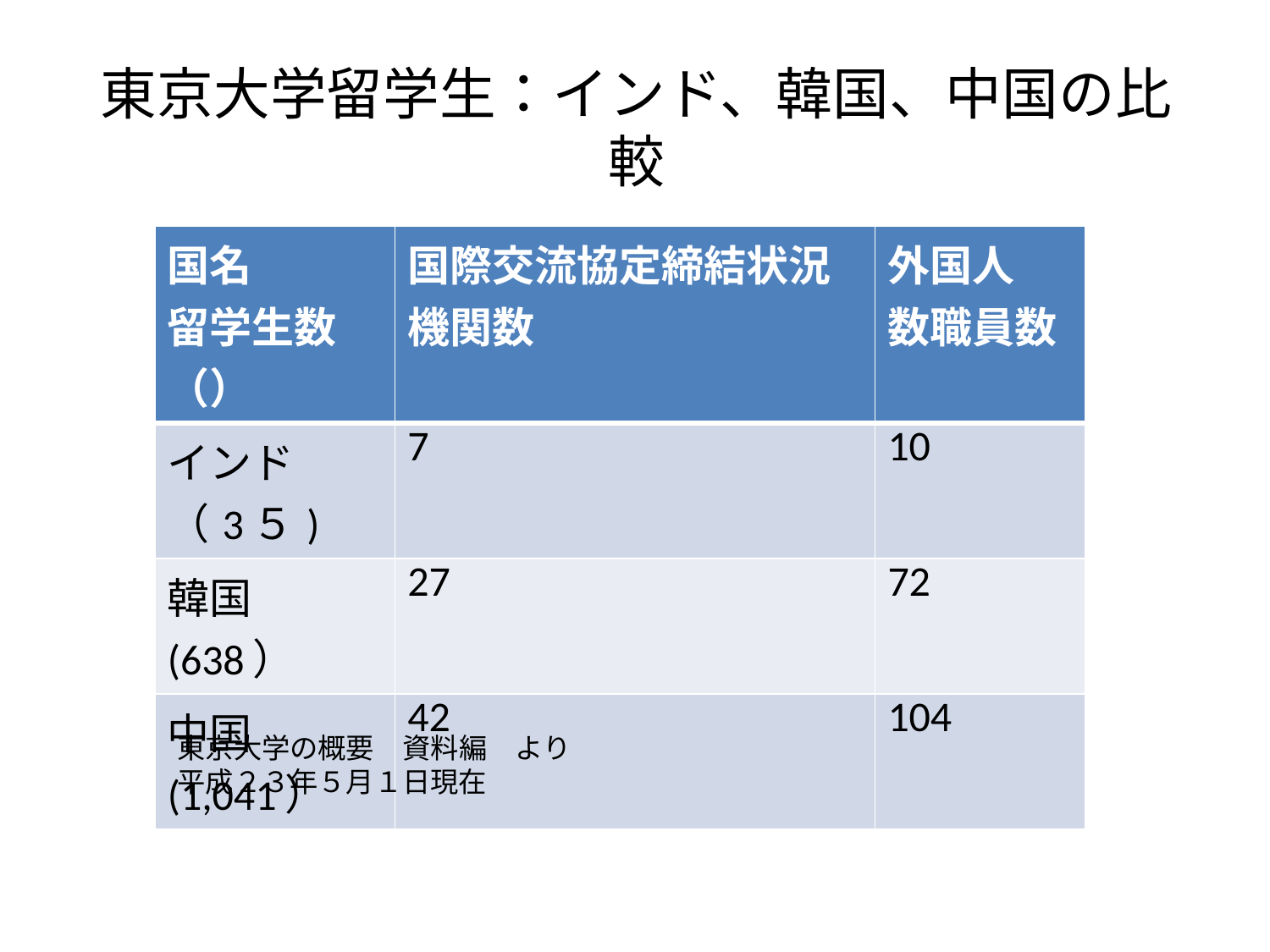

# 東京大学留学生：インド、韓国、中国の比較
| 国名 留学生数（） | 国際交流協定締結状況 機関数 | 外国人　数職員数 |
| --- | --- | --- |
| インド （3５) | 7 | 10 |
| 韓国 (638） | 27 | 72 |
| 中国 (1,041） | 42 | 104 |
東京大学の概要　資料編　より
平成２３年５月１日現在